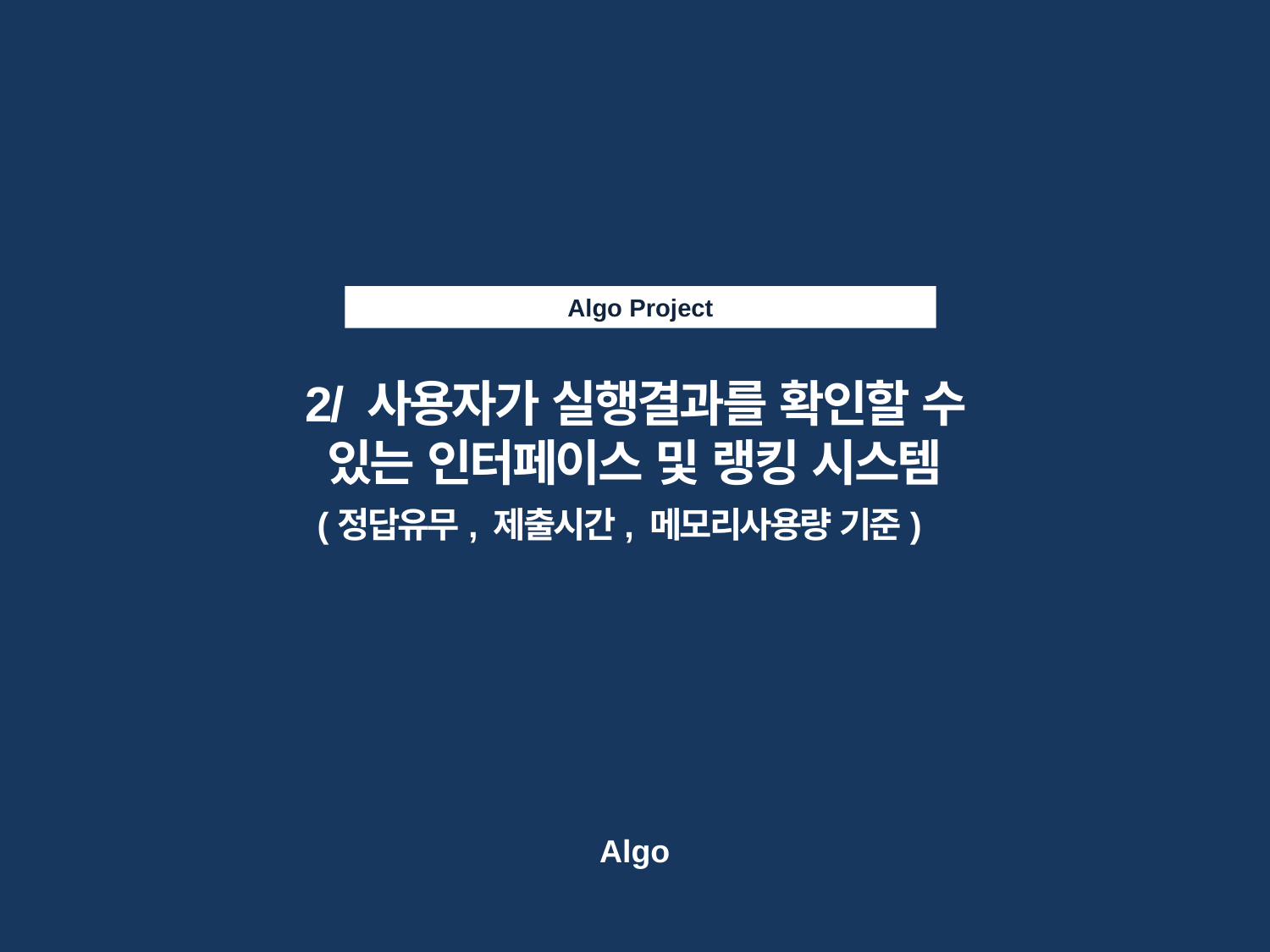

Algo Project
2/ 사용자가 실행결과를 확인할 수 있는 인터페이스 및 랭킹 시스템
(정답유무, 제출시간, 메모리사용량 기준)
Algo